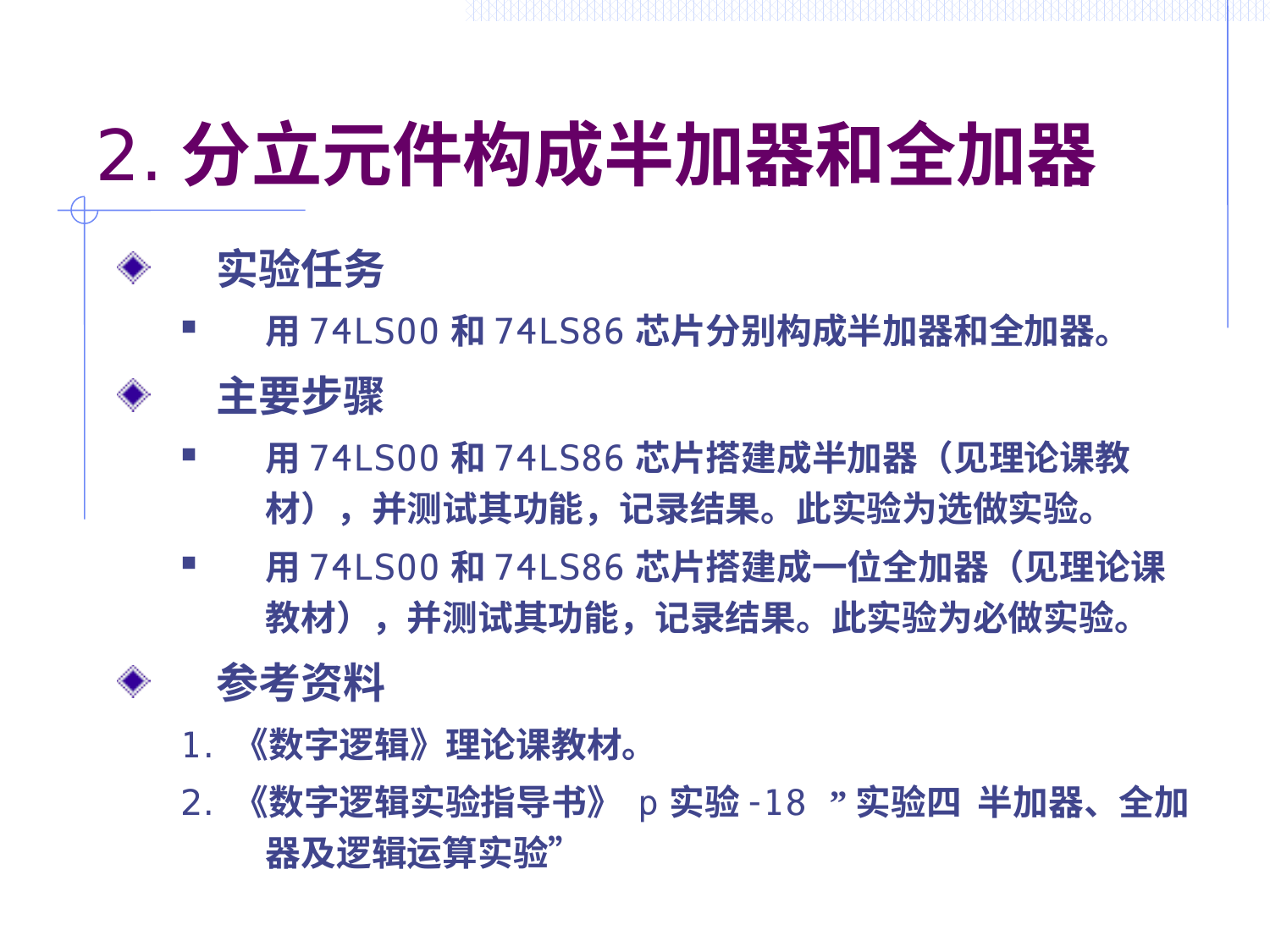

# 2.分立元件构成半加器和全加器
实验任务
用74LS00和74LS86芯片分别构成半加器和全加器。
主要步骤
用74LS00和74LS86芯片搭建成半加器（见理论课教材），并测试其功能，记录结果。此实验为选做实验。
用74LS00和74LS86芯片搭建成一位全加器（见理论课教材），并测试其功能，记录结果。此实验为必做实验。
参考资料
1. 《数字逻辑》理论课教材。
2. 《数字逻辑实验指导书》 p实验-18  ”实验四  半加器、全加器及逻辑运算实验”